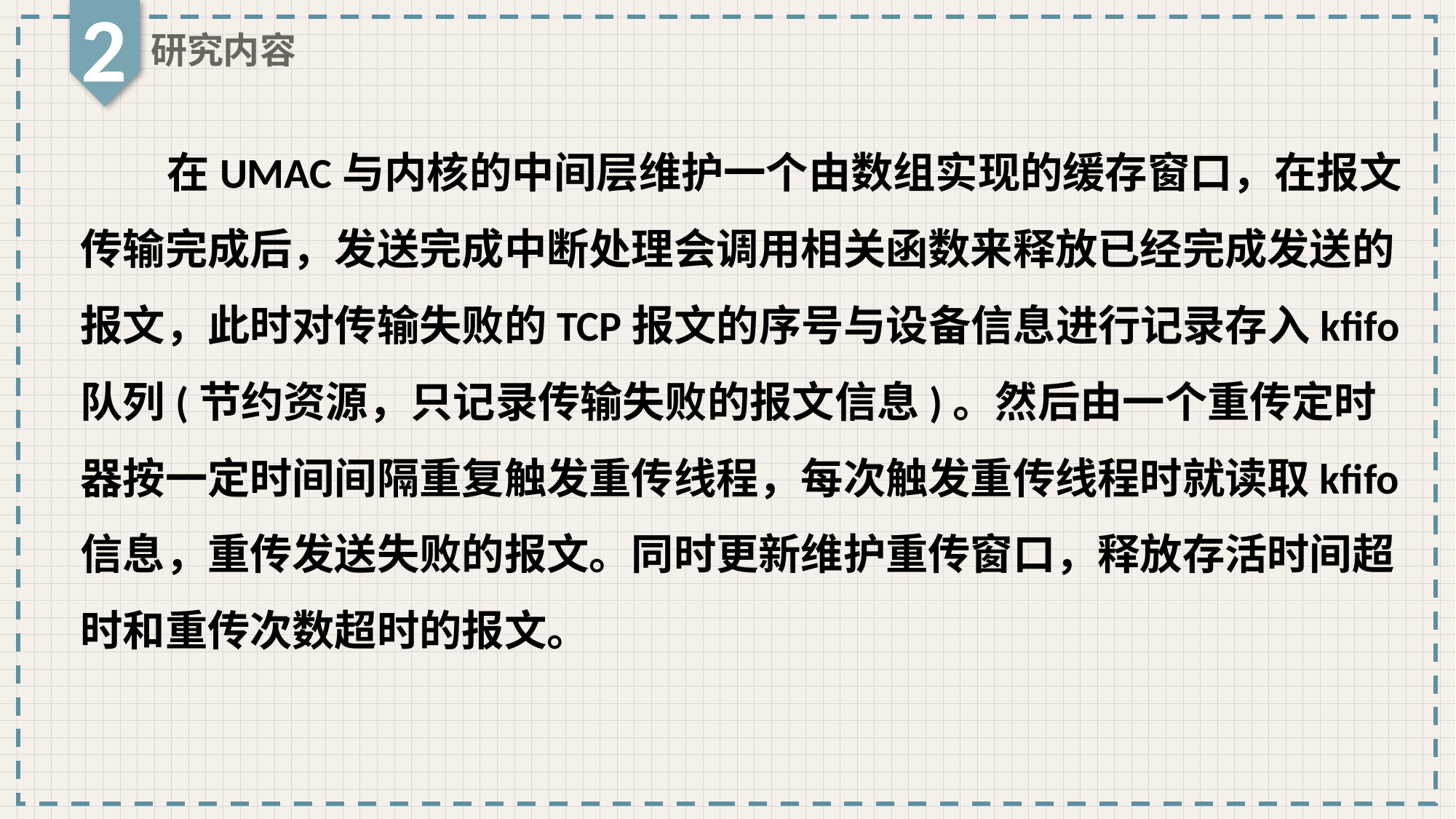

2

研究内容
         在UMAC与内核的中间层维护一个由数组实现的缓存窗口，在报文传输完成后，发送完成中断处理会调用相关函数来释放已经完成发送的报文，此时对传输失败的TCP报文的序号与设备信息进行记录存入kfifo队列(节约资源，只记录传输失败的报文信息)。然后由一个重传定时器按一定时间间隔重复触发重传线程，每次触发重传线程时就读取kfifo信息，重传发送失败的报文。同时更新维护重传窗口，释放存活时间超时和重传次数超时的报文。